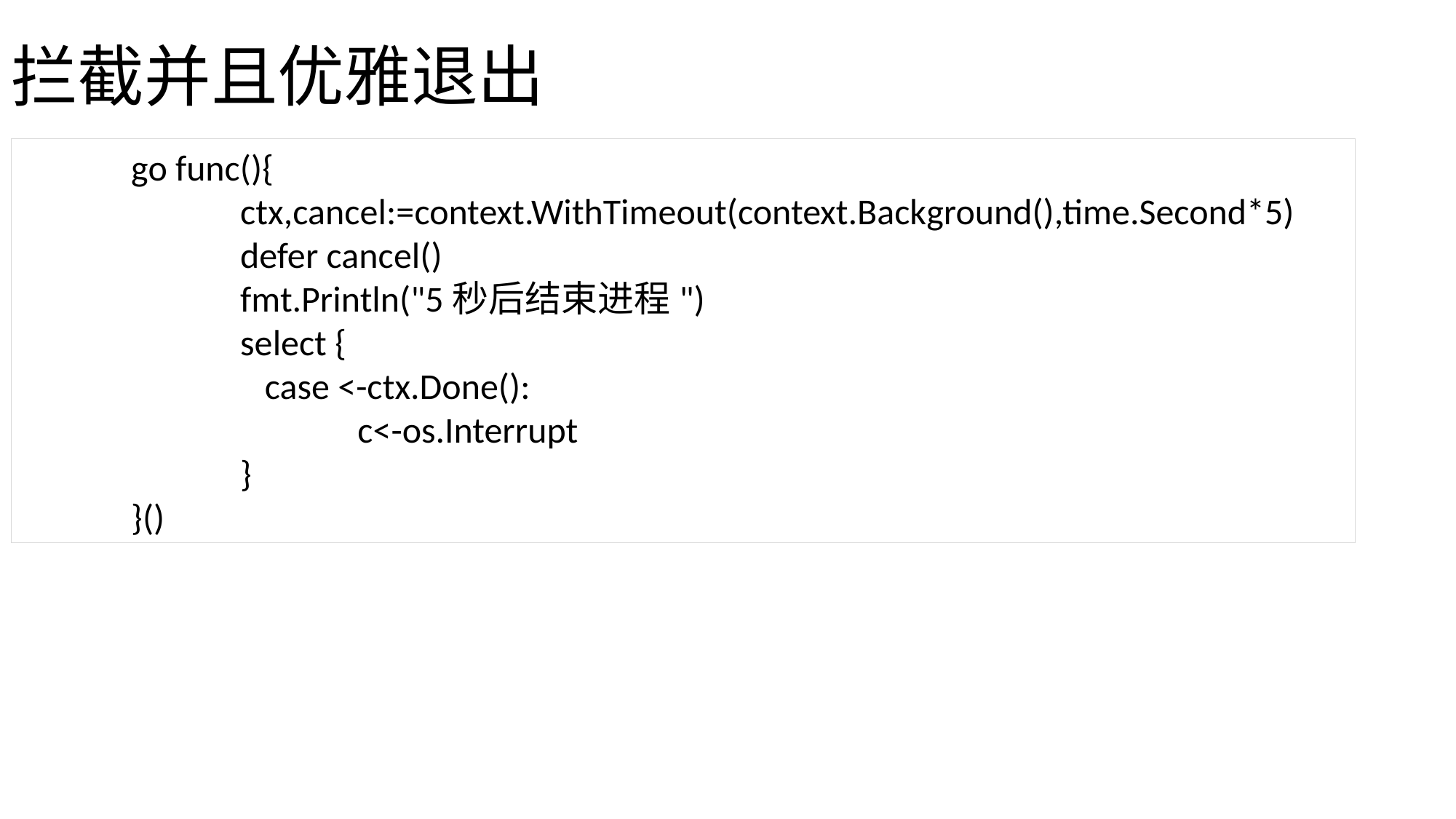

# 拦截并且优雅退出
	go func(){
		ctx,cancel:=context.WithTimeout(context.Background(),time.Second*5)
		defer cancel()
		fmt.Println("5秒后结束进程")
		select {
		   case <-ctx.Done():
			 c<-os.Interrupt
		}
	}()